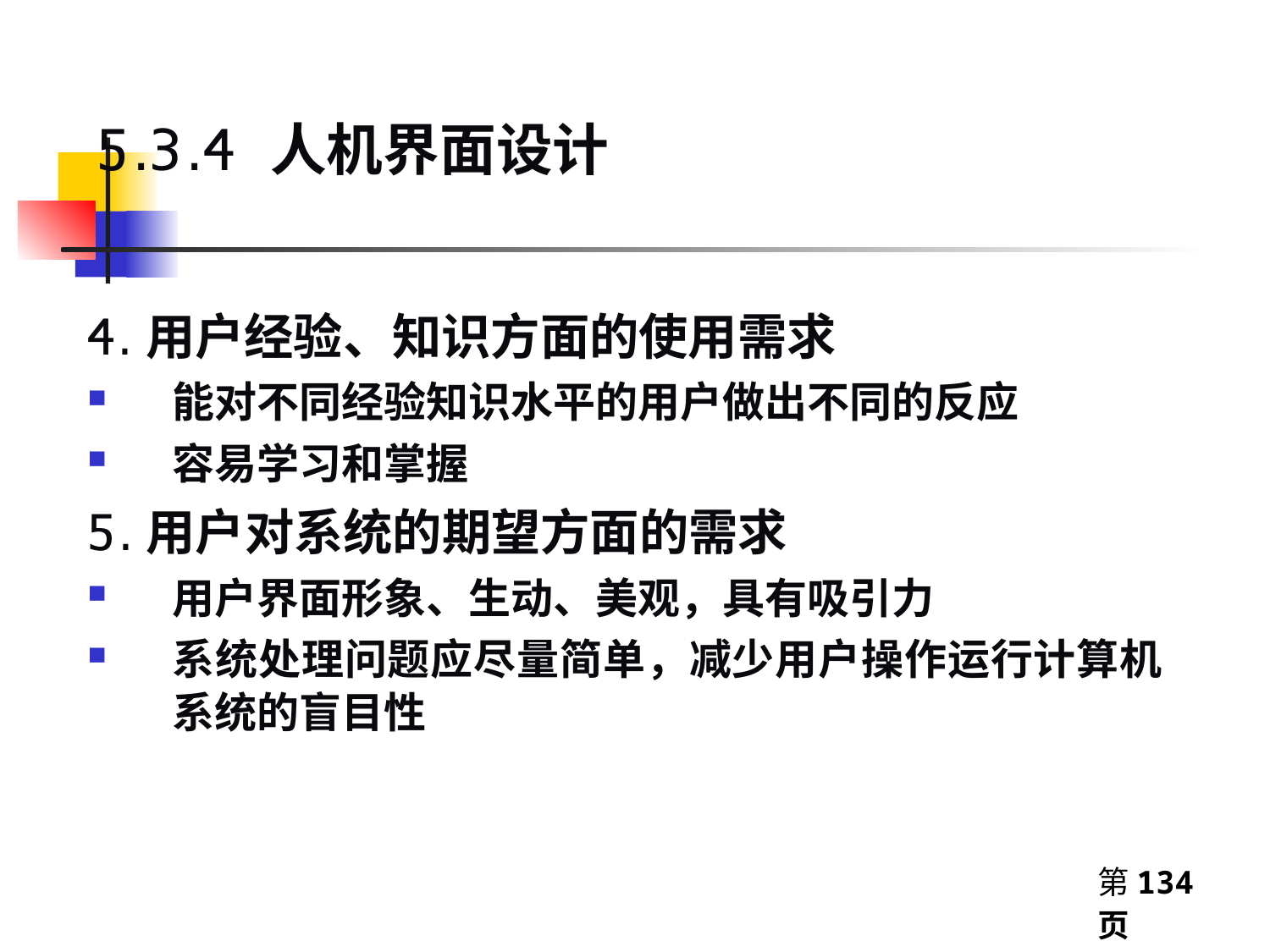

5.3.4 人机界面设计
4.用户经验、知识方面的使用需求
能对不同经验知识水平的用户做出不同的反应
容易学习和掌握
5.用户对系统的期望方面的需求
用户界面形象、生动、美观，具有吸引力
系统处理问题应尽量简单，减少用户操作运行计算机系统的盲目性